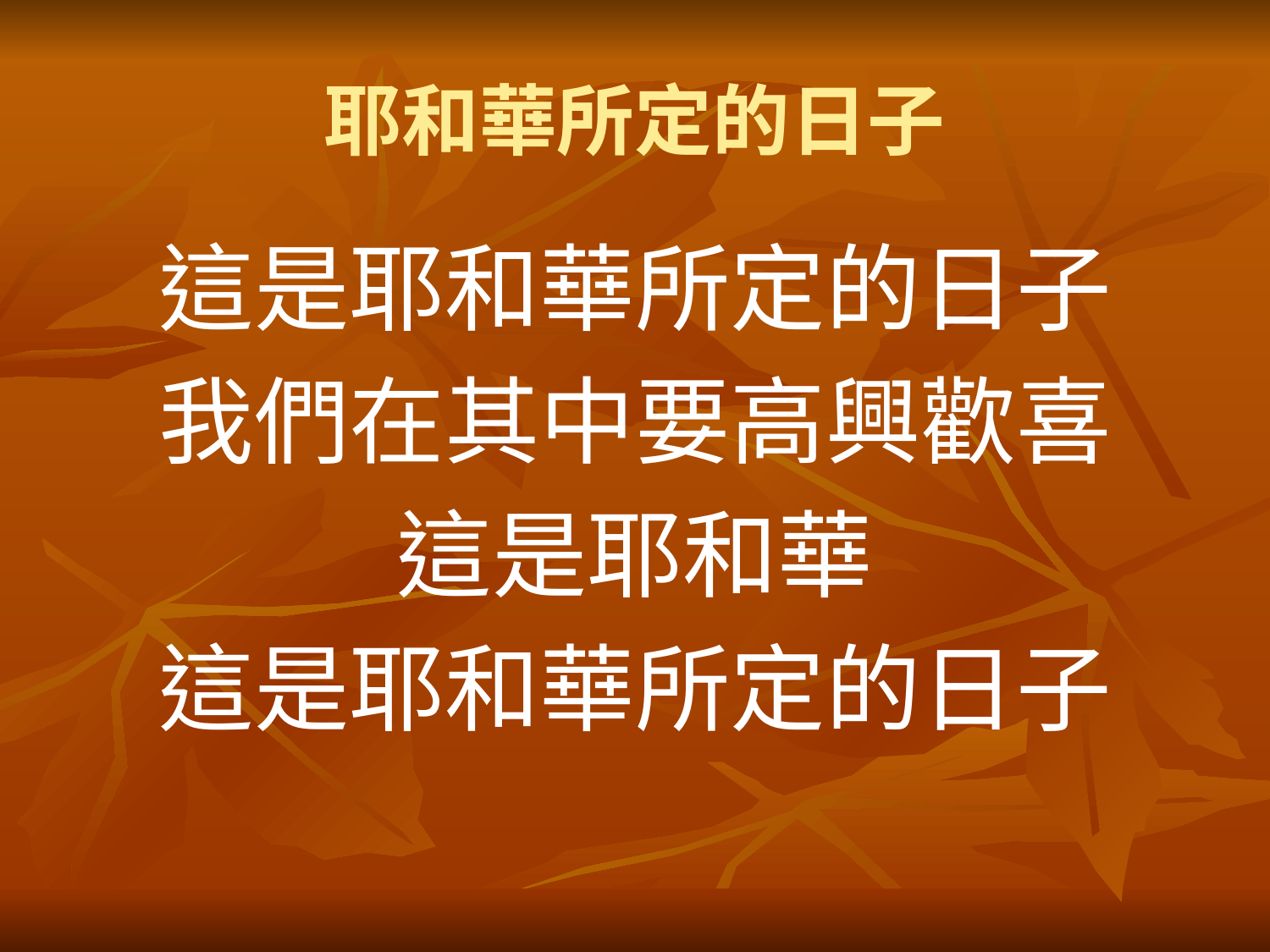

# 耶和華所定的日子
這是耶和華所定的日子
我們在其中要高興歡喜
這是耶和華
這是耶和華所定的日子